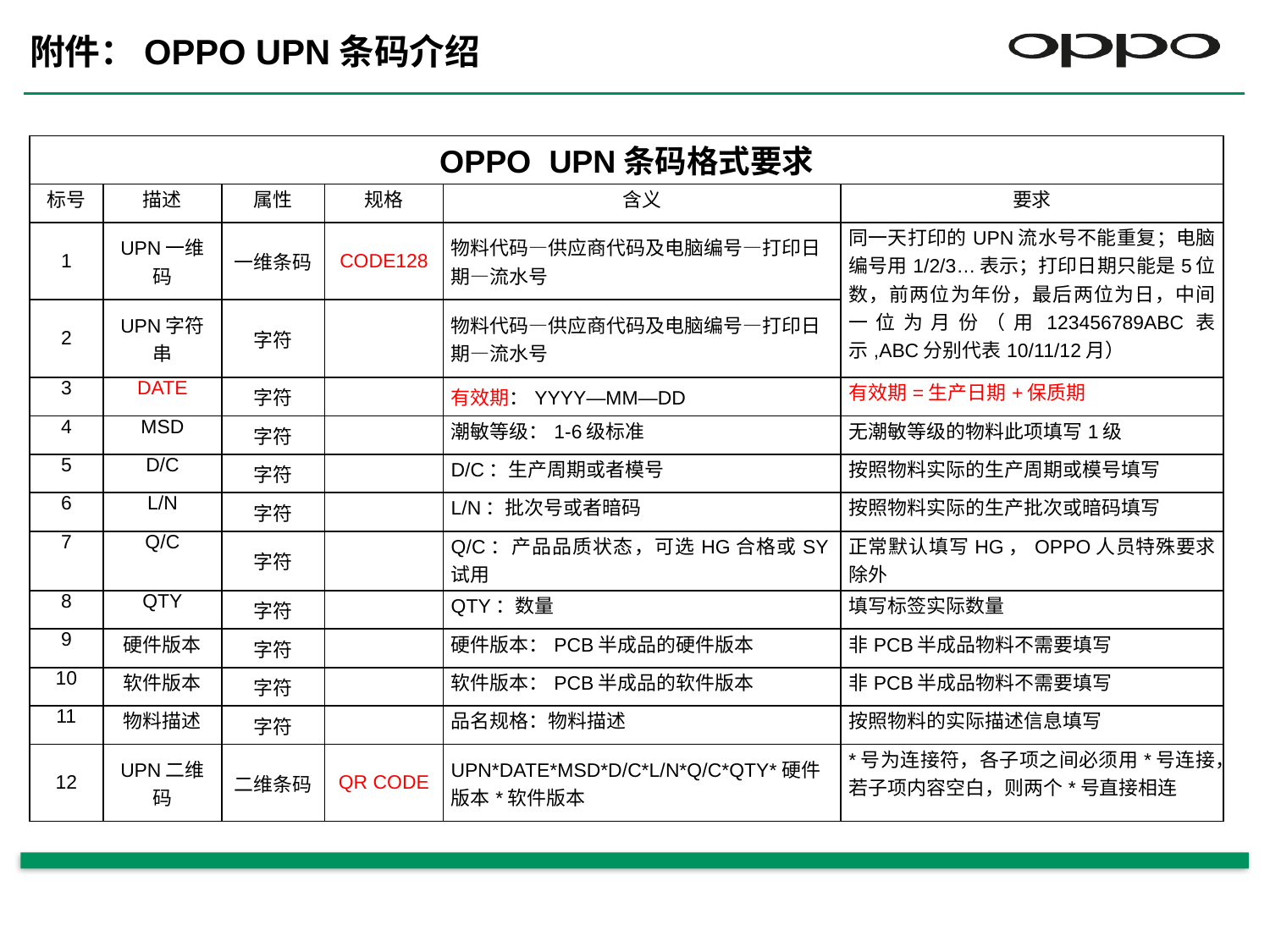

附件：OPPO UPN条码介绍
| OPPO UPN条码格式要求 |  |  |  |  |  |
| --- | --- | --- | --- | --- | --- |
| 标号 | 描述 | 属性 | 规格 | 含义 | 要求 |
| 1 | UPN一维码 | 一维条码 | CODE128 | 物料代码—供应商代码及电脑编号—打印日期—流水号 | 同一天打印的UPN流水号不能重复；电脑编号用1/2/3…表示；打印日期只能是5位数，前两位为年份，最后两位为日，中间一位为月份（用123456789ABC表示,ABC分别代表10/11/12月） |
| 2 | UPN字符串 | 字符 |  | 物料代码—供应商代码及电脑编号—打印日期—流水号 |  |
| 3 | DATE | 字符 |  | 有效期：YYYY—MM—DD | 有效期=生产日期+保质期 |
| 4 | MSD | 字符 |  | 潮敏等级：1-6级标准 | 无潮敏等级的物料此项填写1级 |
| 5 | D/C | 字符 |  | D/C：生产周期或者模号 | 按照物料实际的生产周期或模号填写 |
| 6 | L/N | 字符 |  | L/N：批次号或者暗码 | 按照物料实际的生产批次或暗码填写 |
| 7 | Q/C | 字符 |  | Q/C：产品品质状态，可选HG合格或SY试用 | 正常默认填写HG，OPPO人员特殊要求除外 |
| 8 | QTY | 字符 |  | QTY：数量 | 填写标签实际数量 |
| 9 | 硬件版本 | 字符 |  | 硬件版本：PCB半成品的硬件版本 | 非PCB半成品物料不需要填写 |
| 10 | 软件版本 | 字符 |  | 软件版本：PCB半成品的软件版本 | 非PCB半成品物料不需要填写 |
| 11 | 物料描述 | 字符 |  | 品名规格：物料描述 | 按照物料的实际描述信息填写 |
| 12 | UPN二维码 | 二维条码 | QR CODE | UPN\*DATE\*MSD\*D/C\*L/N\*Q/C\*QTY\*硬件版本\*软件版本 | \*号为连接符，各子项之间必须用\*号连接，若子项内容空白，则两个\*号直接相连 |